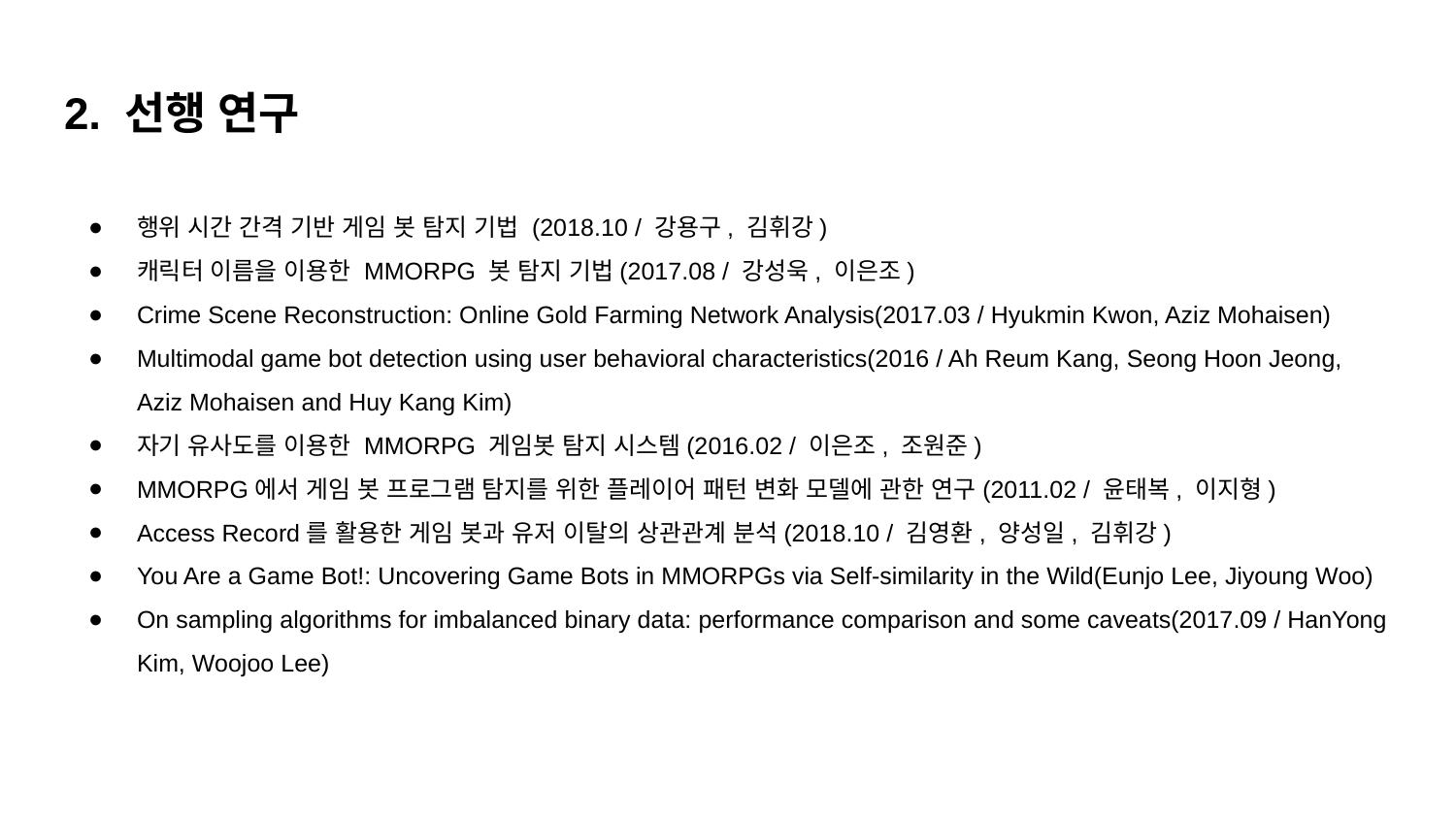

# 2. 선행 연구

행위 시간 간격 기반 게임 봇 탐지 기법 (2018.10 / 강용구, 김휘강)
캐릭터 이름을 이용한 MMORPG 봇 탐지 기법(2017.08 / 강성욱, 이은조)
Crime Scene Reconstruction: Online Gold Farming Network Analysis(2017.03 / Hyukmin Kwon, Aziz Mohaisen)
Multimodal game bot detection using user behavioral characteristics(2016 / Ah Reum Kang, Seong Hoon Jeong, Aziz Mohaisen and Huy Kang Kim)
자기 유사도를 이용한 MMORPG 게임봇 탐지 시스템(2016.02 / 이은조, 조원준)
MMORPG에서 게임 봇 프로그램 탐지를 위한 플레이어 패턴 변화 모델에 관한 연구(2011.02 / 윤태복, 이지형)
Access Record를 활용한 게임 봇과 유저 이탈의 상관관계 분석(2018.10 / 김영환, 양성일, 김휘강)
You Are a Game Bot!: Uncovering Game Bots in MMORPGs via Self-similarity in the Wild(Eunjo Lee, Jiyoung Woo)
On sampling algorithms for imbalanced binary data: performance comparison and some caveats(2017.09 / HanYong Kim, Woojoo Lee)